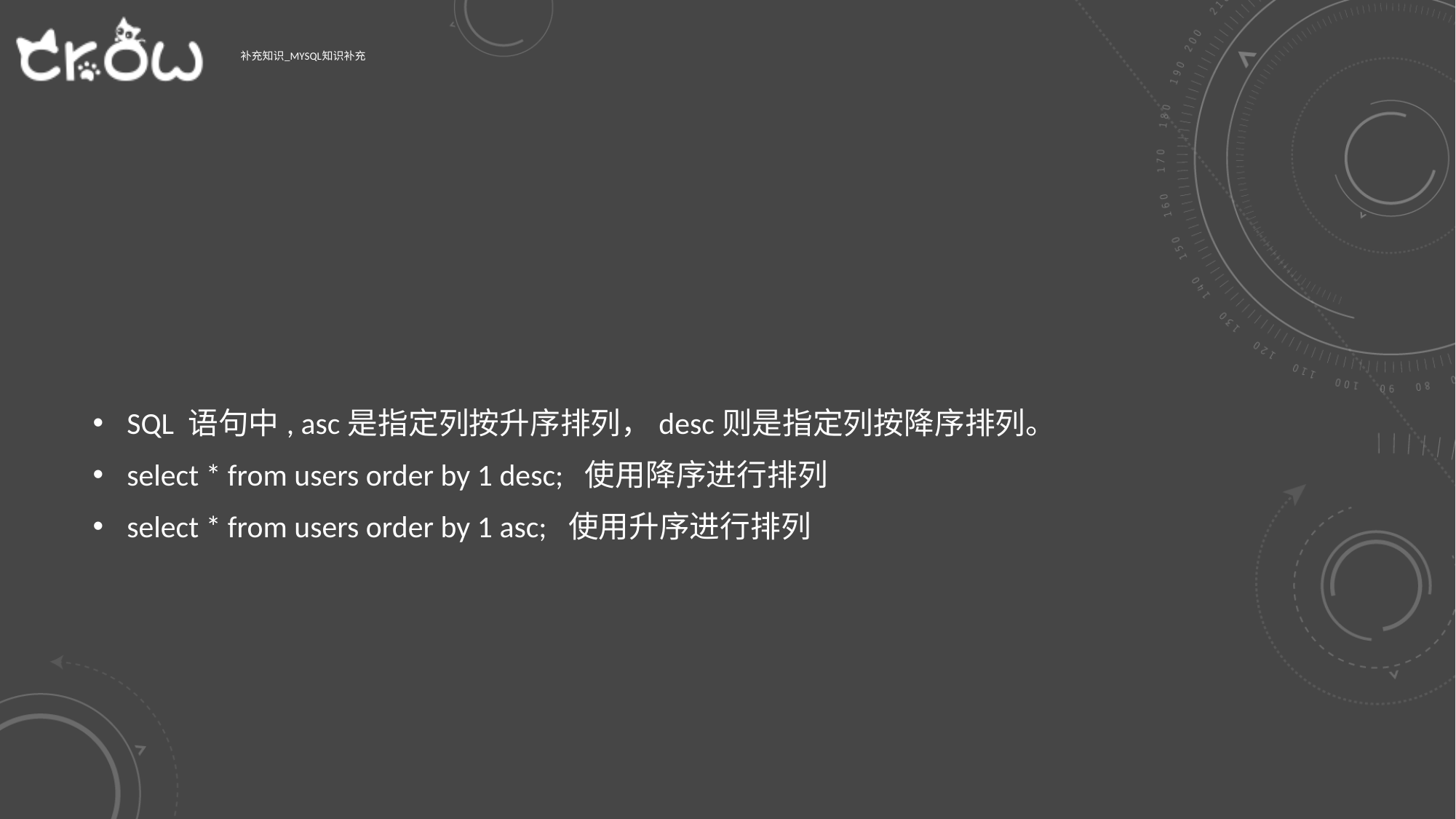

# 补充知识_mysql知识补充
SQL 语句中, asc是指定列按升序排列，desc则是指定列按降序排列。
select * from users order by 1 desc;  使用降序进行排列
select * from users order by 1 asc;  使用升序进行排列